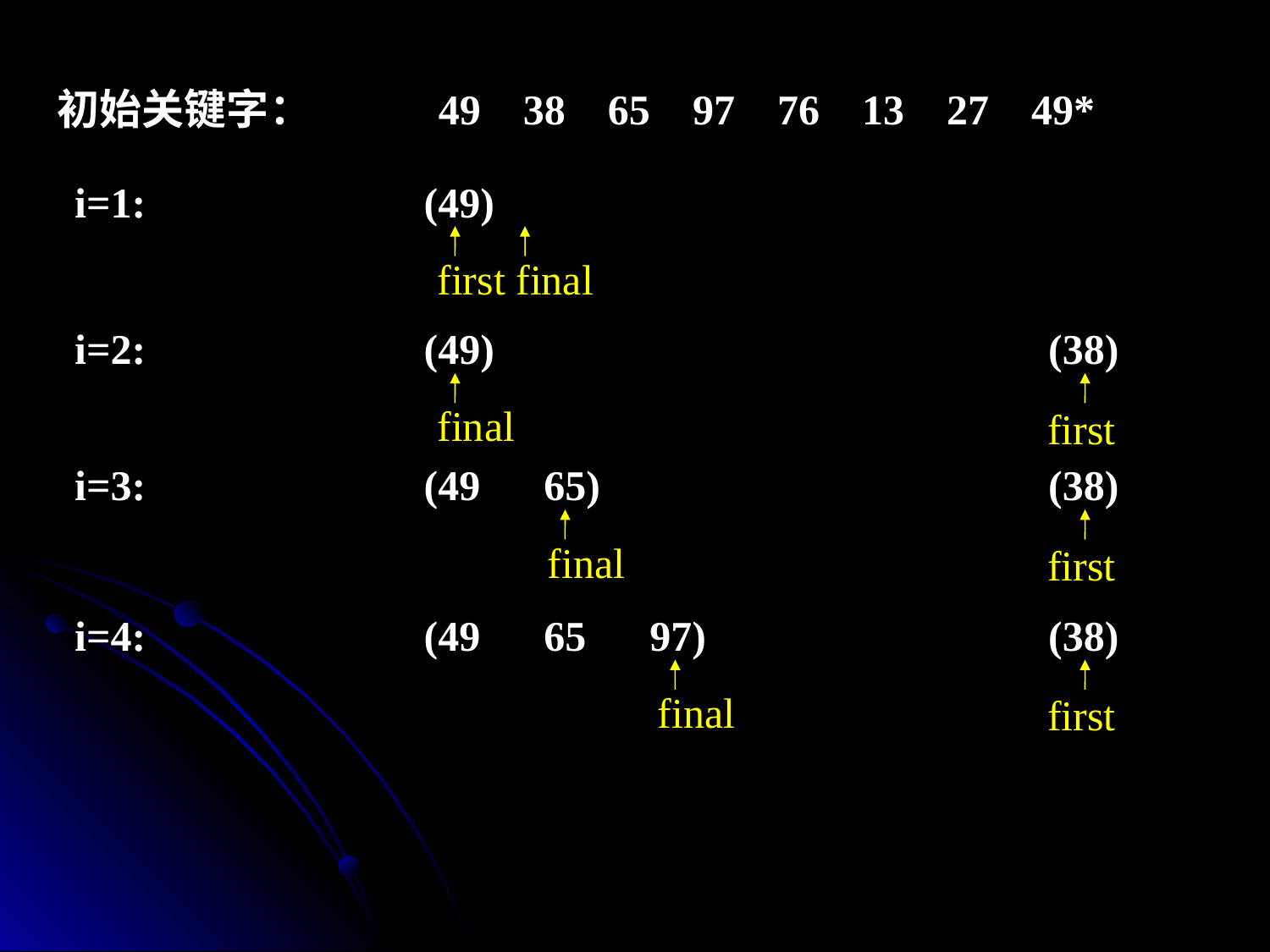

初始关键字：	49    38    65    97    76    13    27    49*
i=1:		         (49)

first
final
i=2:		         (49)				        (38)

final
first
i=3:		         (49      65)			        (38)

final
first
i=4:		         (49      65      97)			        (38)

final
first